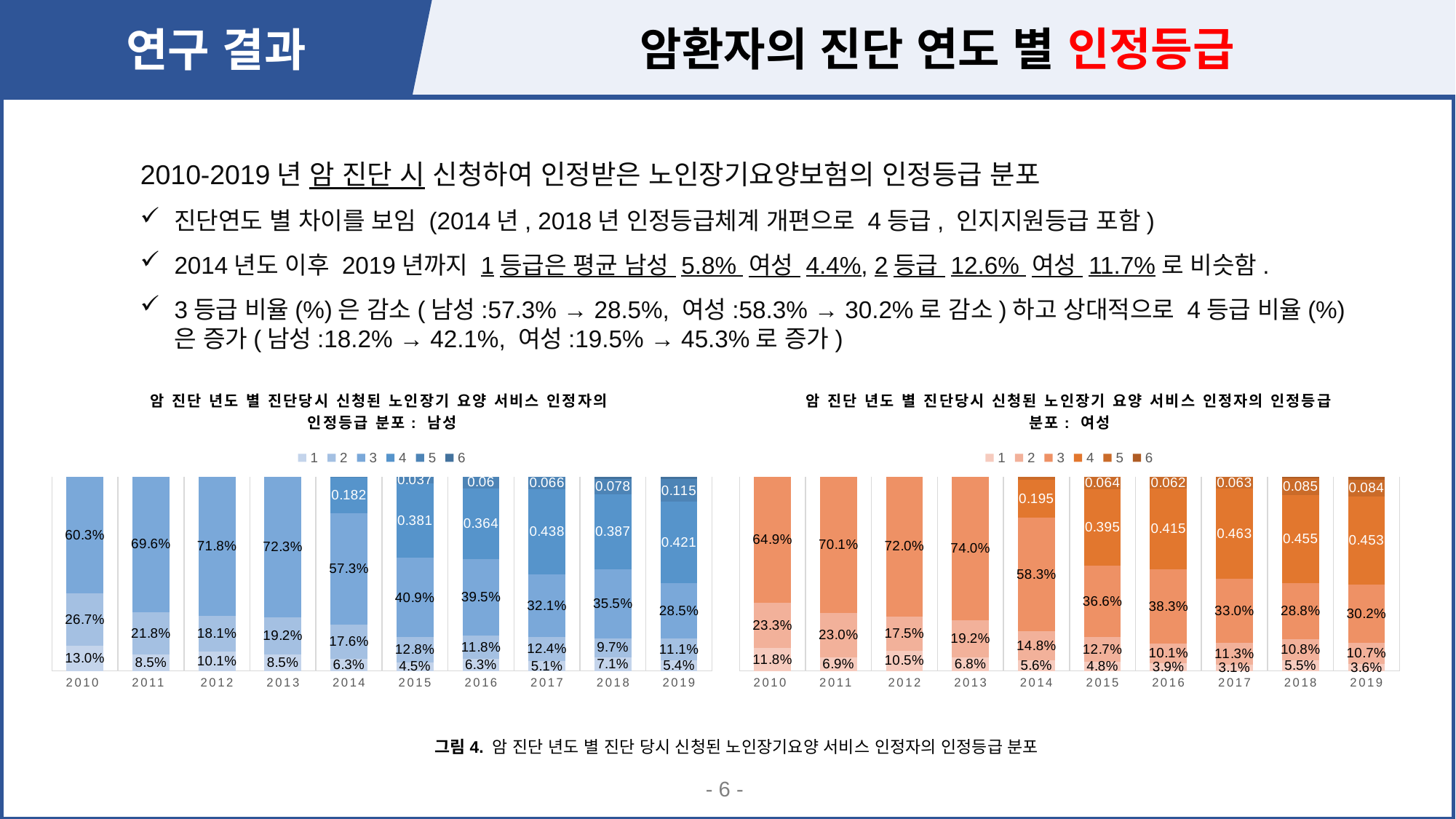

연구 결과

암환자의 진단 연도 별 인정등급

2010-2019년 암 진단 시 신청하여 인정받은 노인장기요양보험의 인정등급 분포
진단연도 별 차이를 보임 (2014년, 2018년 인정등급체계 개편으로 4등급, 인지지원등급 포함)
2014년도 이후 2019년까지 1등급은 평균 남성 5.8% 여성 4.4%, 2등급 12.6% 여성 11.7%로 비슷함.
3등급 비율(%)은 감소(남성:57.3% → 28.5%, 여성:58.3% → 30.2%로 감소)하고 상대적으로 4등급 비율(%)은 증가(남성:18.2% → 42.1%, 여성:19.5% → 45.3%로 증가)

### Chart: 암 진단 년도 별 진단당시 신청된 노인장기 요양 서비스 인정자의
인정등급 분포: 남성

| Category | 1 | 2 | 3 | 4 | 5 | 6 |
|---|---|---|---|---|---|---|
| 2010  | 0.13 | 0.267 | 0.603 | None | None | None |
| 2011  | 0.085 | 0.218 | 0.696 | None | None | None |
| 2012 | 0.10099999999999999 | 0.18100000000000002 | 0.718 | None | None | None |
| 2013 | 0.085 | 0.192 | 0.723 | None | None | None |
| 2014 | 0.063 | 0.17600000000000002 | 0.573 | 0.182 | 0.006 | None |
| 2015 | 0.045 | 0.128 | 0.409 | 0.381 | 0.037000000000000005 | None |
| 2016 | 0.063 | 0.11800000000000001 | 0.395 | 0.364 | 0.06 | None |
| 2017 | 0.051 | 0.124 | 0.321 | 0.43799999999999994 | 0.066 | None |
| 2018 | 0.071 | 0.09699999999999999 | 0.355 | 0.387 | 0.078 | 0.011000000000000001 |
| 2019 | 0.054000000000000006 | 0.111 | 0.285 | 0.42100000000000004 | 0.115 | 0.013999999999999999 |

### Chart: 암 진단 년도 별 진단당시 신청된 노인장기 요양 서비스 인정자의 인정등급 분포: 여성

| Category | 1 | 2 | 3 | 4 | 5 | 6 |
|---|---|---|---|---|---|---|
| 2010  | 0.11800000000000001 | 0.233 | 0.649 | None | None | None |
| 2011  | 0.069 | 0.23 | 0.701 | None | None | None |
| 2012 | 0.105 | 0.175 | 0.72 | None | None | None |
| 2013 | 0.068 | 0.192 | 0.74 | None | None | None |
| 2014 | 0.055999999999999994 | 0.14800000000000002 | 0.583 | 0.195 | 0.019 | None |
| 2015 | 0.048 | 0.127 | 0.366 | 0.395 | 0.064 | None |
| 2016 | 0.039 | 0.10099999999999999 | 0.38299999999999995 | 0.415 | 0.062 | None |
| 2017 | 0.031 | 0.113 | 0.33 | 0.46299999999999997 | 0.063 | None |
| 2018 | 0.055 | 0.10800000000000001 | 0.28800000000000003 | 0.455 | 0.085 | 0.01 |
| 2019 | 0.036000000000000004 | 0.107 | 0.302 | 0.45299999999999996 | 0.084 | 0.019 |
그림4. 암 진단 년도 별 진단 당시 신청된 노인장기요양 서비스 인정자의 인정등급 분포
- 6 -